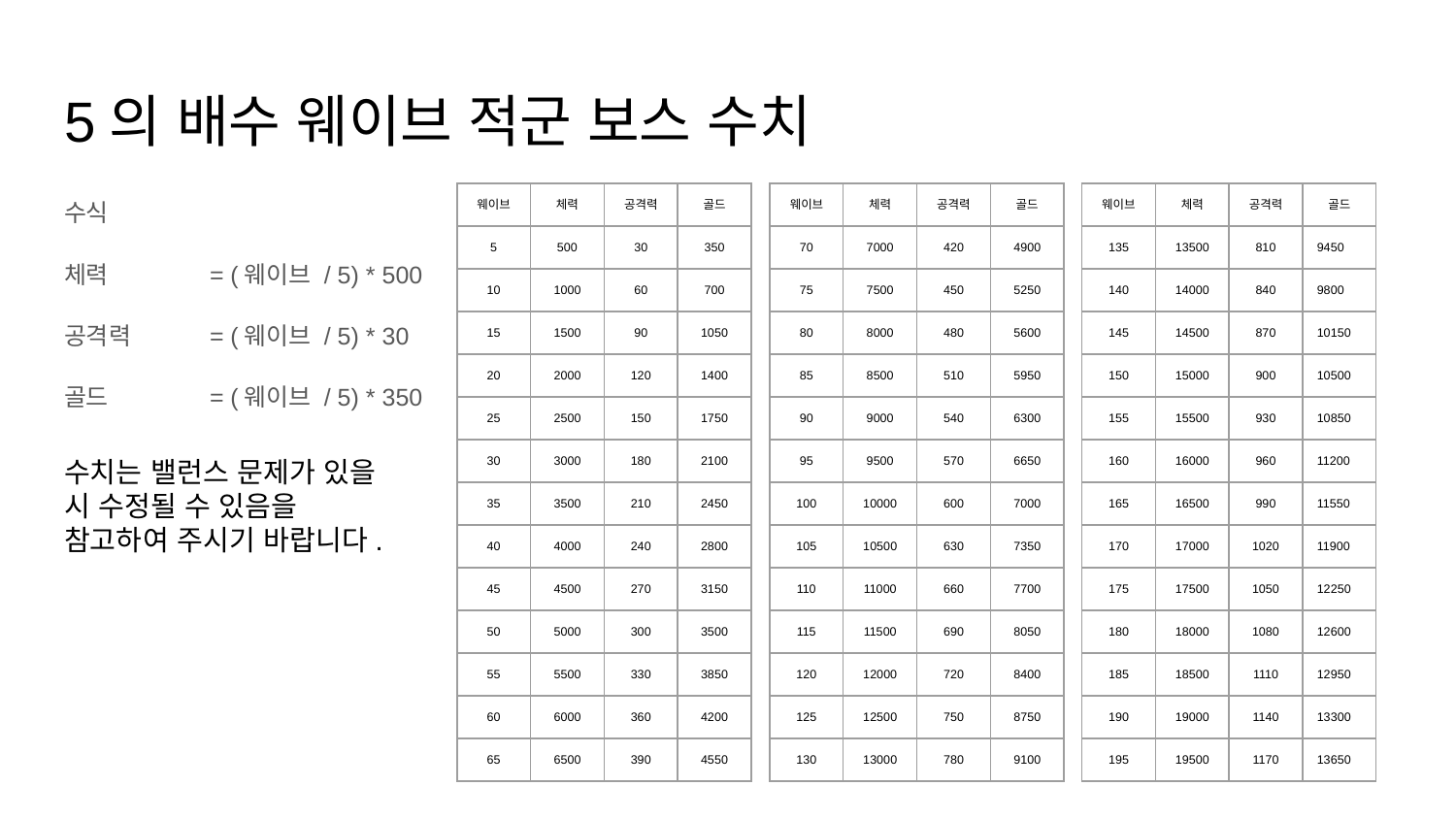

# 5의 배수 웨이브 적군 보스 수치
| 웨이브 | 체력 | 공격력 | 골드 |
| --- | --- | --- | --- |
| 5 | 500 | 30 | 350 |
| 10 | 1000 | 60 | 700 |
| 15 | 1500 | 90 | 1050 |
| 20 | 2000 | 120 | 1400 |
| 25 | 2500 | 150 | 1750 |
| 30 | 3000 | 180 | 2100 |
| 35 | 3500 | 210 | 2450 |
| 40 | 4000 | 240 | 2800 |
| 45 | 4500 | 270 | 3150 |
| 50 | 5000 | 300 | 3500 |
| 55 | 5500 | 330 | 3850 |
| 60 | 6000 | 360 | 4200 |
| 65 | 6500 | 390 | 4550 |
| 웨이브 | 체력 | 공격력 | 골드 |
| --- | --- | --- | --- |
| 70 | 7000 | 420 | 4900 |
| 75 | 7500 | 450 | 5250 |
| 80 | 8000 | 480 | 5600 |
| 85 | 8500 | 510 | 5950 |
| 90 | 9000 | 540 | 6300 |
| 95 | 9500 | 570 | 6650 |
| 100 | 10000 | 600 | 7000 |
| 105 | 10500 | 630 | 7350 |
| 110 | 11000 | 660 | 7700 |
| 115 | 11500 | 690 | 8050 |
| 120 | 12000 | 720 | 8400 |
| 125 | 12500 | 750 | 8750 |
| 130 | 13000 | 780 | 9100 |
| 웨이브 | 체력 | 공격력 | 골드 |
| --- | --- | --- | --- |
| 135 | 13500 | 810 | 9450 |
| 140 | 14000 | 840 | 9800 |
| 145 | 14500 | 870 | 10150 |
| 150 | 15000 | 900 | 10500 |
| 155 | 15500 | 930 | 10850 |
| 160 | 16000 | 960 | 11200 |
| 165 | 16500 | 990 | 11550 |
| 170 | 17000 | 1020 | 11900 |
| 175 | 17500 | 1050 | 12250 |
| 180 | 18000 | 1080 | 12600 |
| 185 | 18500 | 1110 | 12950 |
| 190 | 19000 | 1140 | 13300 |
| 195 | 19500 | 1170 | 13650 |
수식
체력	= (웨이브 / 5) * 500
공격력	= (웨이브 / 5) * 30
골드	= (웨이브 / 5) * 350
수치는 밸런스 문제가 있을 시 수정될 수 있음을 참고하여 주시기 바랍니다.